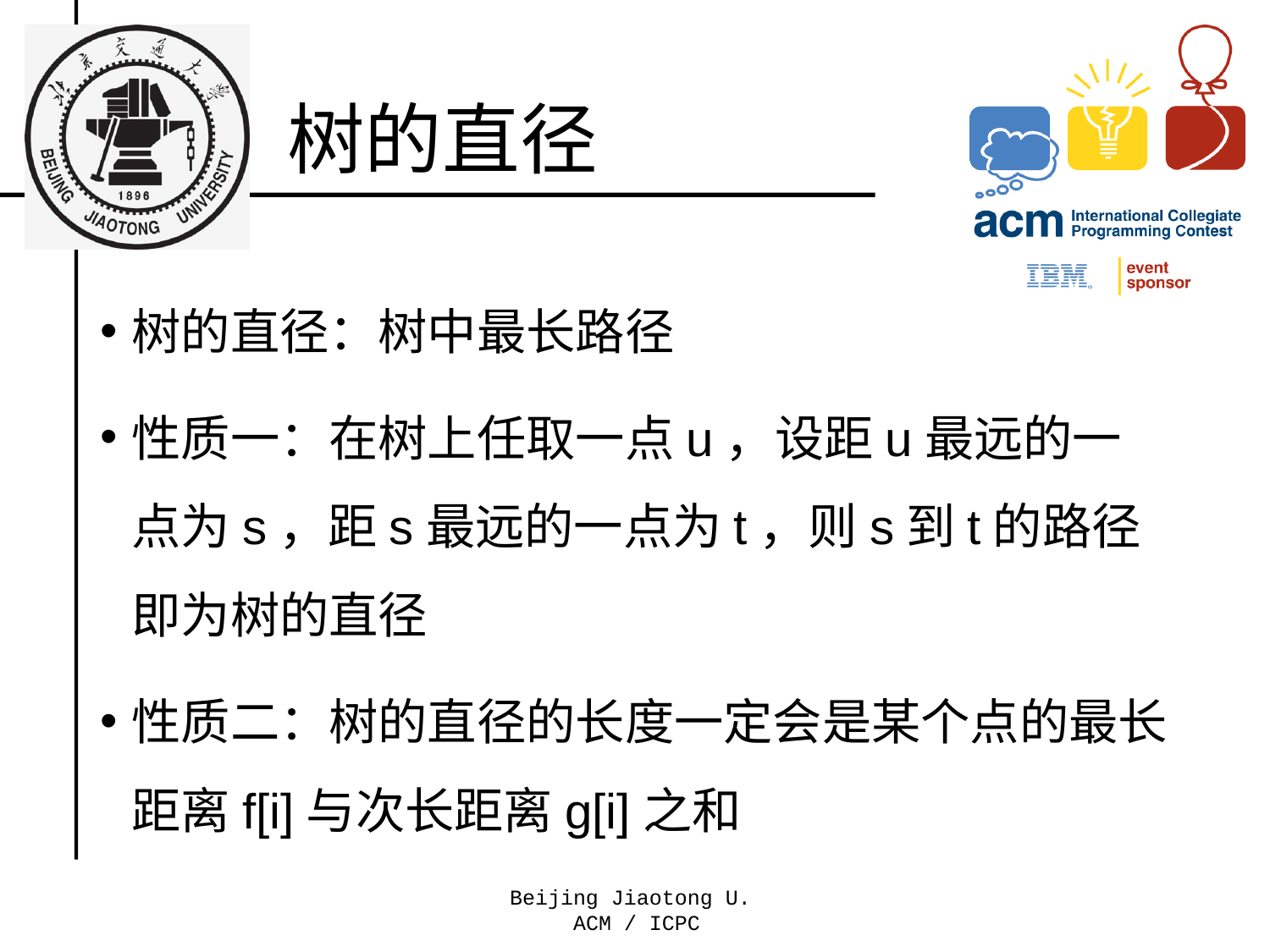

# 树的直径
树的直径：树中最长路径
性质一：在树上任取一点u，设距u最远的一点为s，距s最远的一点为t，则s到t的路径即为树的直径
性质二：树的直径的长度一定会是某个点的最长距离f[i]与次长距离g[i]之和